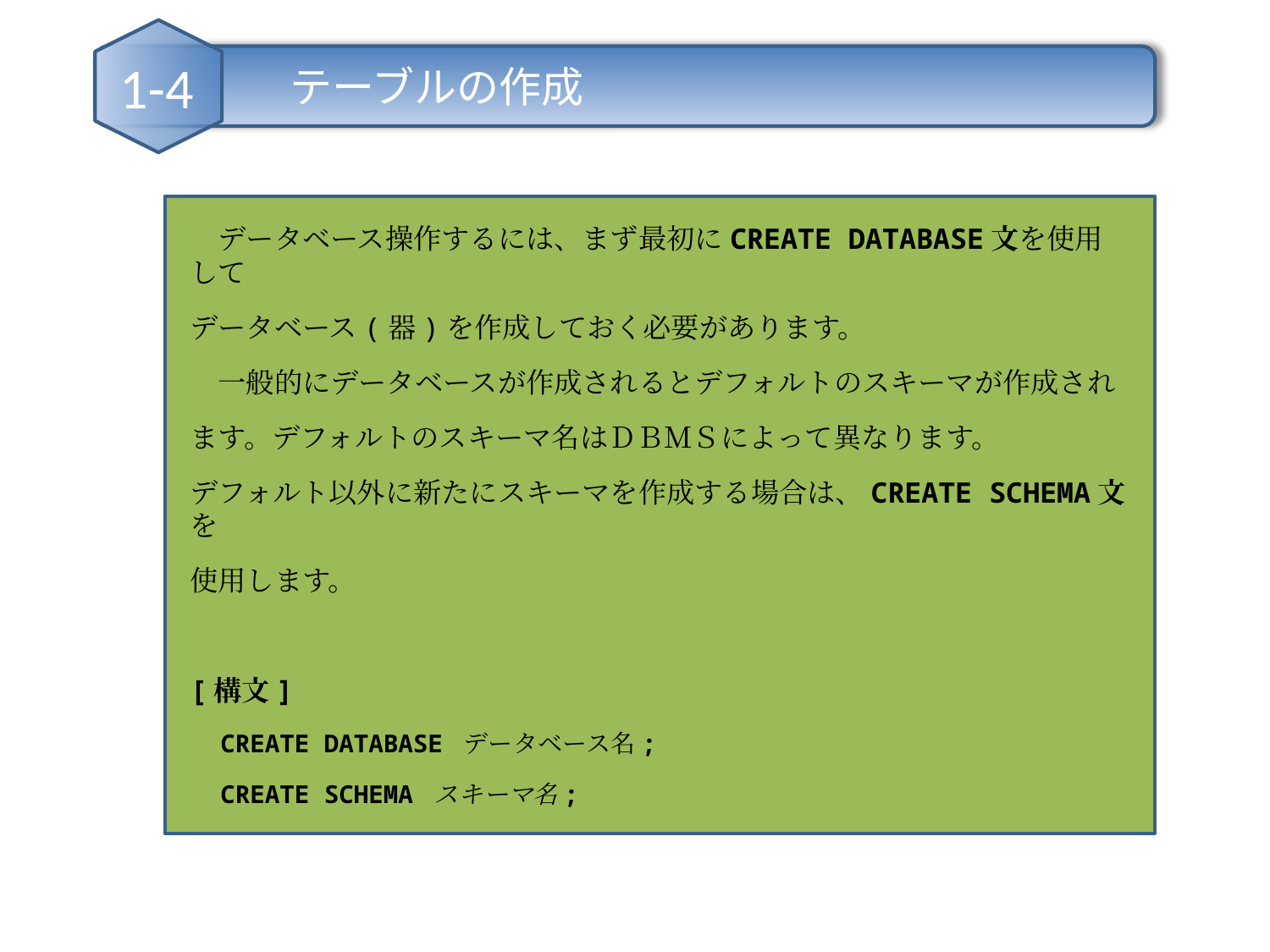

テーブルの作成
1-4
　データベース操作するには、まず最初にCREATE DATABASE文を使用して
データベース(器)を作成しておく必要があります。
　一般的にデータベースが作成されるとデフォルトのスキーマが作成され
ます。デフォルトのスキーマ名はＤＢＭＳによって異なります。
デフォルト以外に新たにスキーマを作成する場合は、CREATE SCHEMA文を
使用します。

[構文]
　CREATE DATABASE データベース名;
　CREATE SCHEMA スキーマ名;